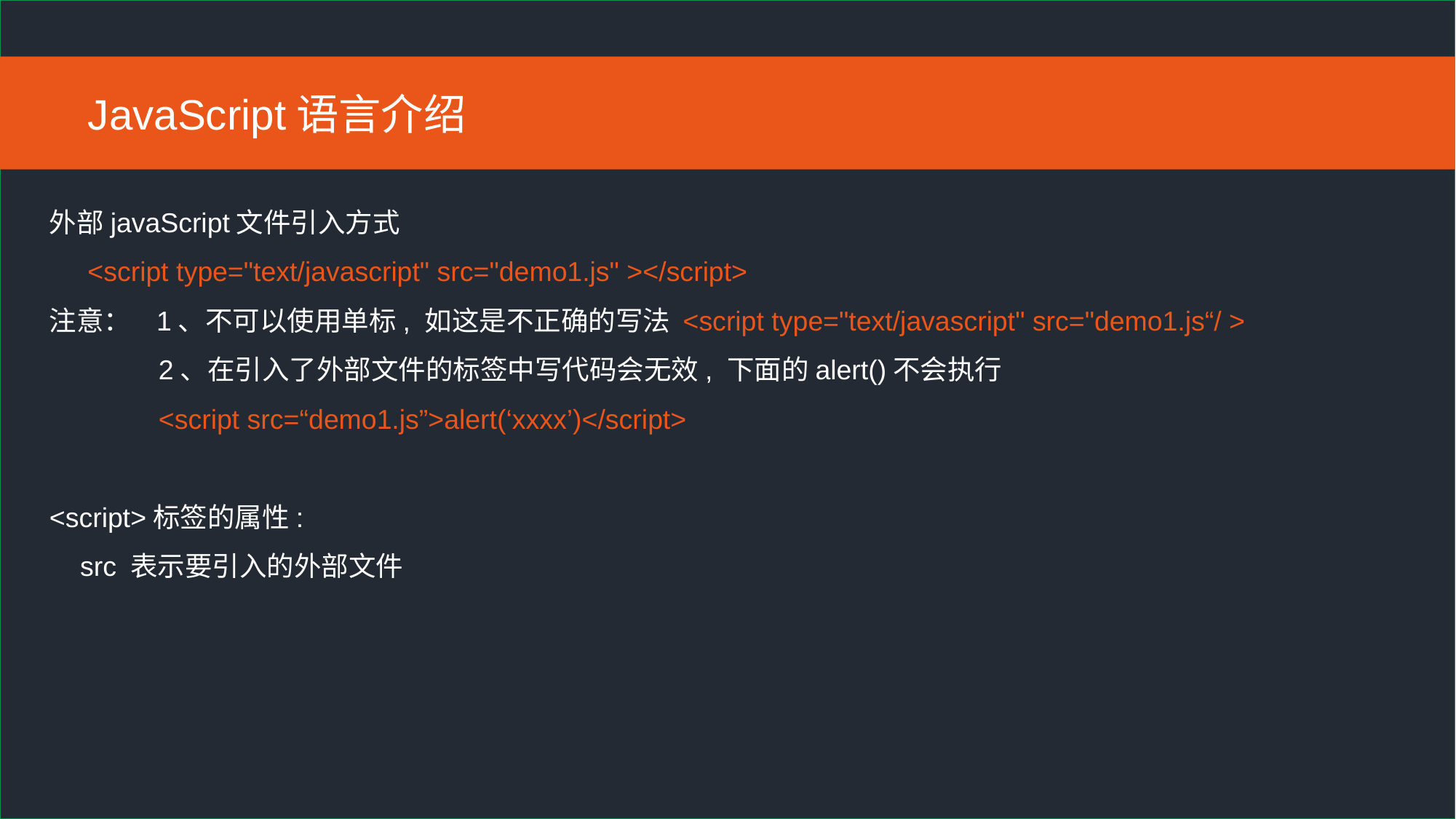

JavaScript语言介绍
外部javaScript文件引入方式
     <script type="text/javascript" src="demo1.js" ></script>
注意：   1、不可以使用单标, 如这是不正确的写法 <script type="text/javascript" src="demo1.js“/ >
	2、在引入了外部文件的标签中写代码会无效, 下面的alert()不会执行
     	<script src=“demo1.js”>alert(‘xxxx’)</script>

<script>标签的属性:
    src 表示要引入的外部文件